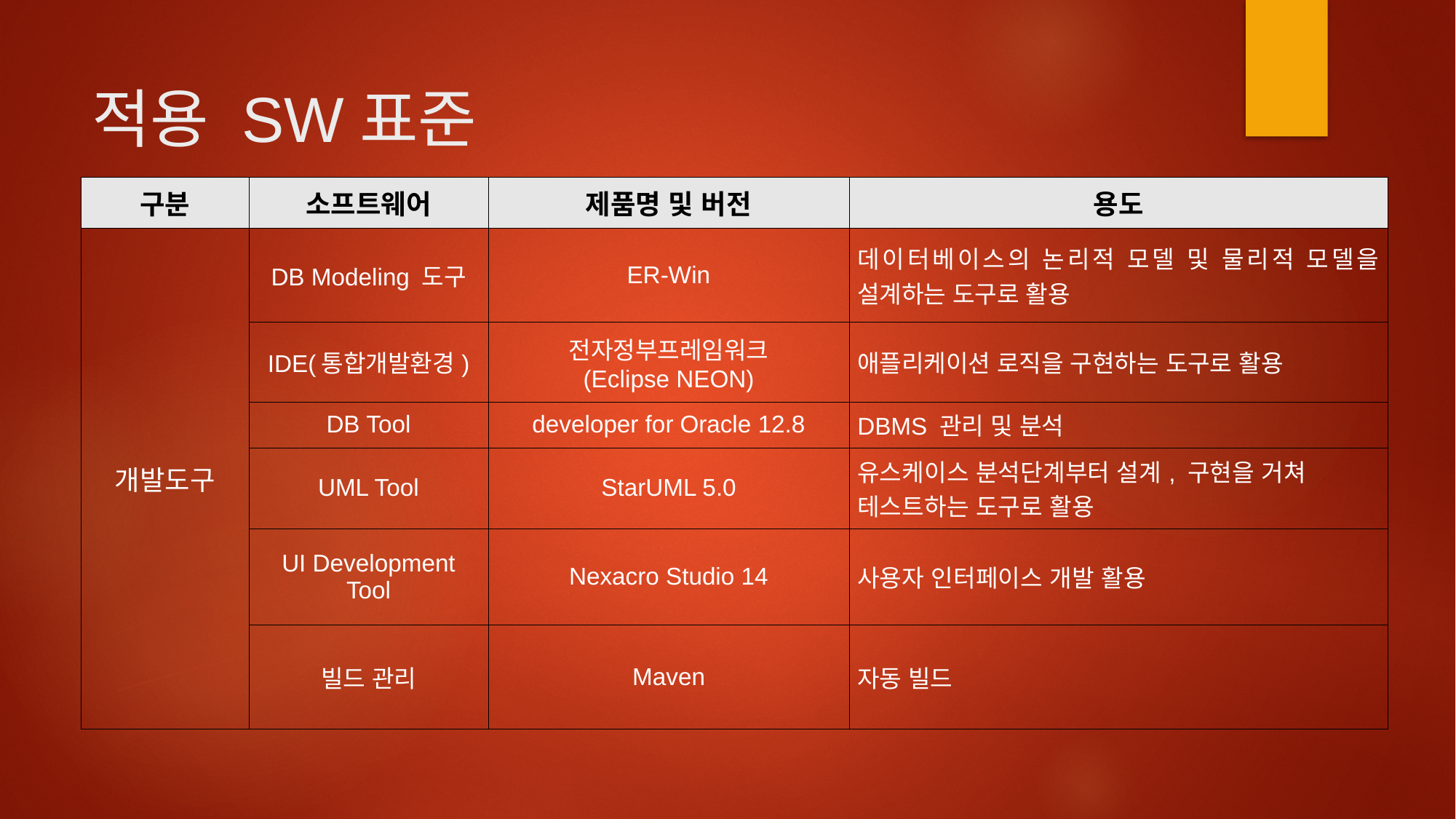

# 적용 SW표준
| 구분 | 소프트웨어 | 제품명 및 버전 | 용도 |
| --- | --- | --- | --- |
| 개발도구 | DB Modeling 도구 | ER-Win | 데이터베이스의 논리적 모델 및 물리적 모델을 설계하는 도구로 활용 |
|  | IDE(통합개발환경) | 전자정부프레임워크 (Eclipse NEON) | 애플리케이션 로직을 구현하는 도구로 활용 |
|  | DB Tool | developer for Oracle 12.8 | DBMS 관리 및 분석 |
|  | UML Tool | StarUML 5.0 | 유스케이스 분석단계부터 설계, 구현을 거쳐 테스트하는 도구로 활용 |
|  | UI Development Tool | Nexacro Studio 14 | 사용자 인터페이스 개발 활용 |
|  | 빌드 관리 | Maven | 자동 빌드 |